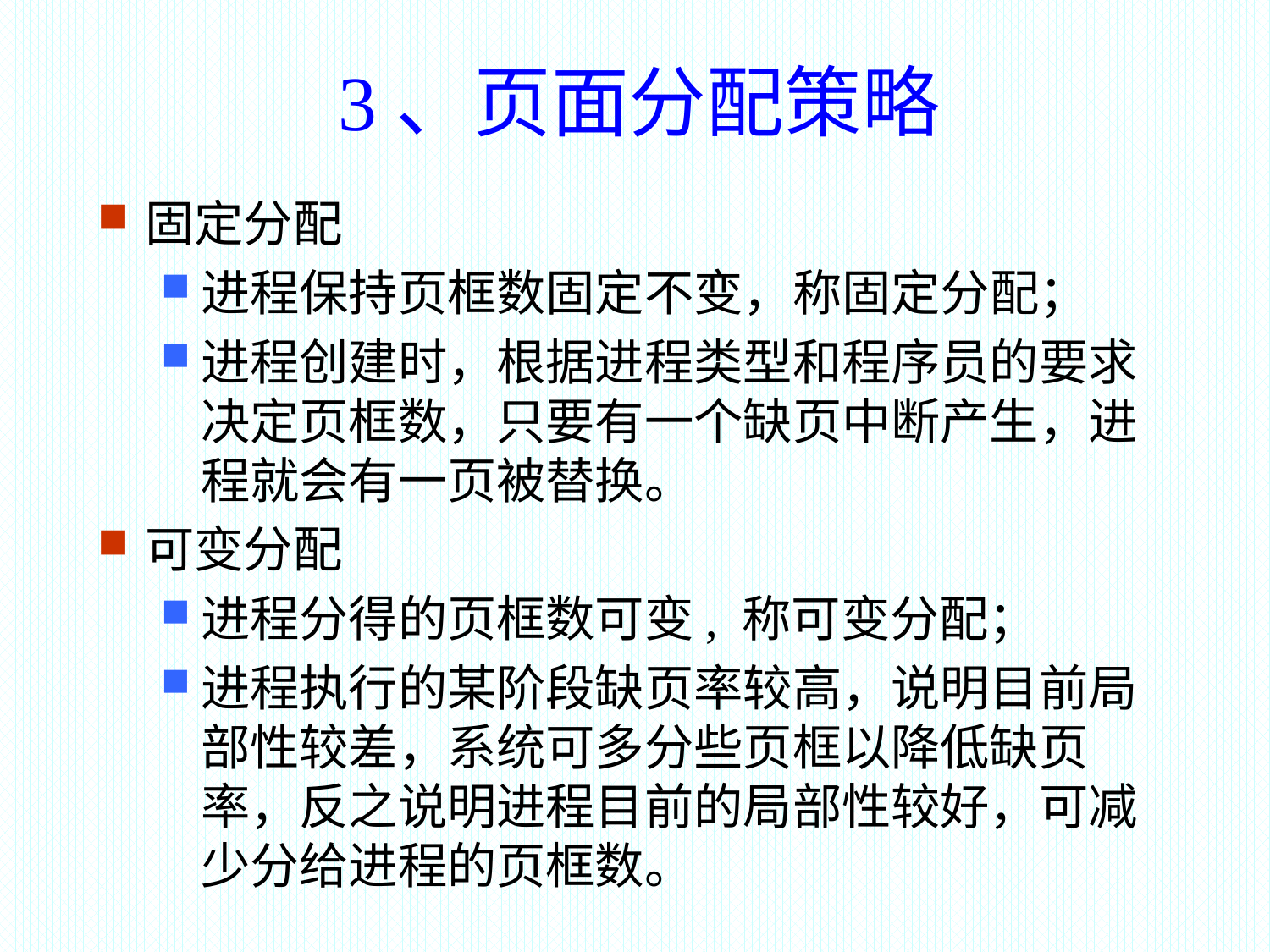

3、页面分配策略
固定分配
进程保持页框数固定不变，称固定分配；
进程创建时，根据进程类型和程序员的要求决定页框数，只要有一个缺页中断产生，进程就会有一页被替换。
可变分配
进程分得的页框数可变, 称可变分配；
进程执行的某阶段缺页率较高，说明目前局部性较差，系统可多分些页框以降低缺页率，反之说明进程目前的局部性较好，可减少分给进程的页框数。